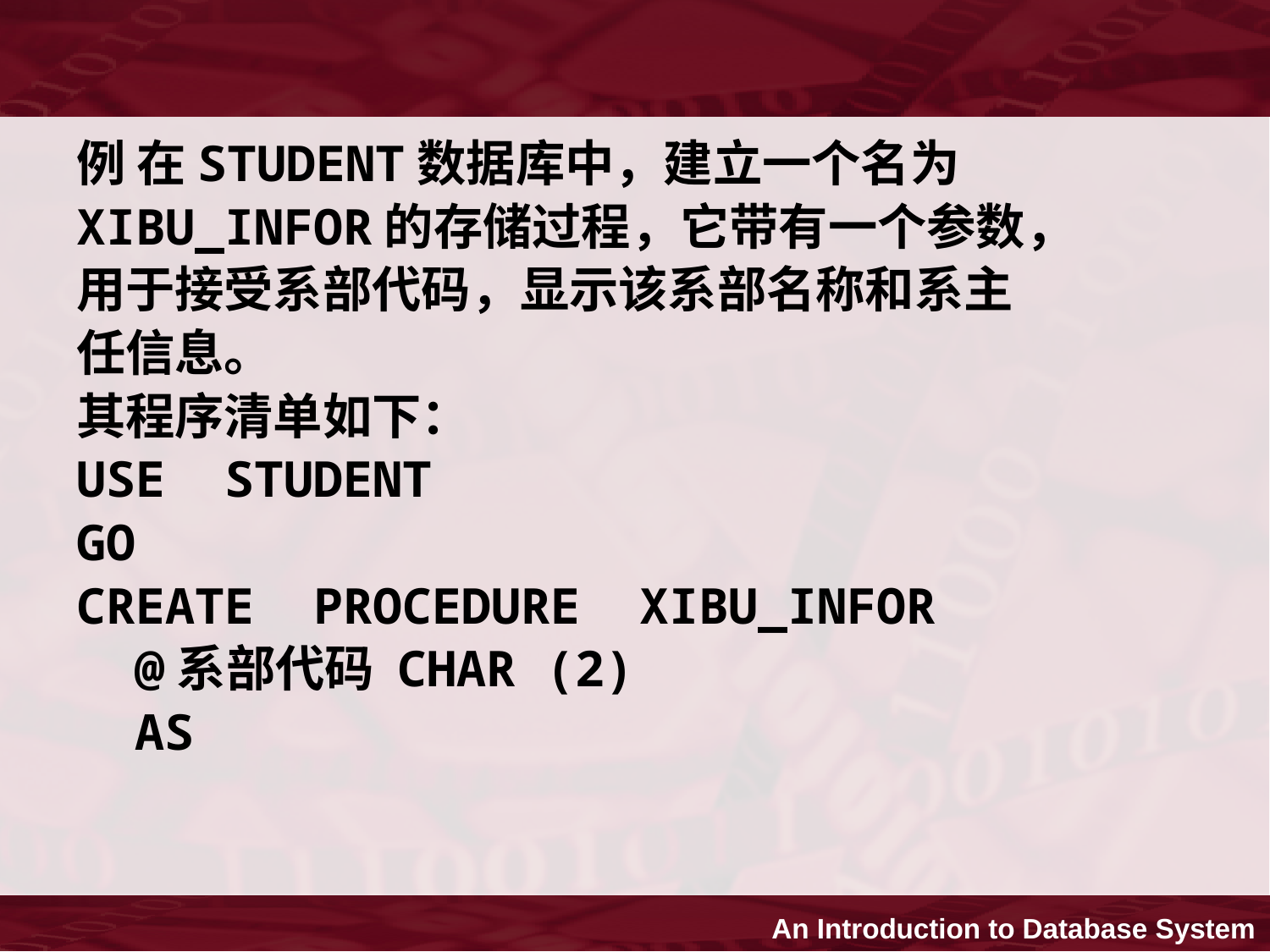

例 在STUDENT数据库中，建立一个名为
XIBU_INFOR的存储过程，它带有一个参数，
用于接受系部代码，显示该系部名称和系主
任信息。
其程序清单如下：
USE  STUDENT
GO
CREATE  PROCEDURE  XIBU_INFOR
  @系部代码 CHAR (2)
  AS